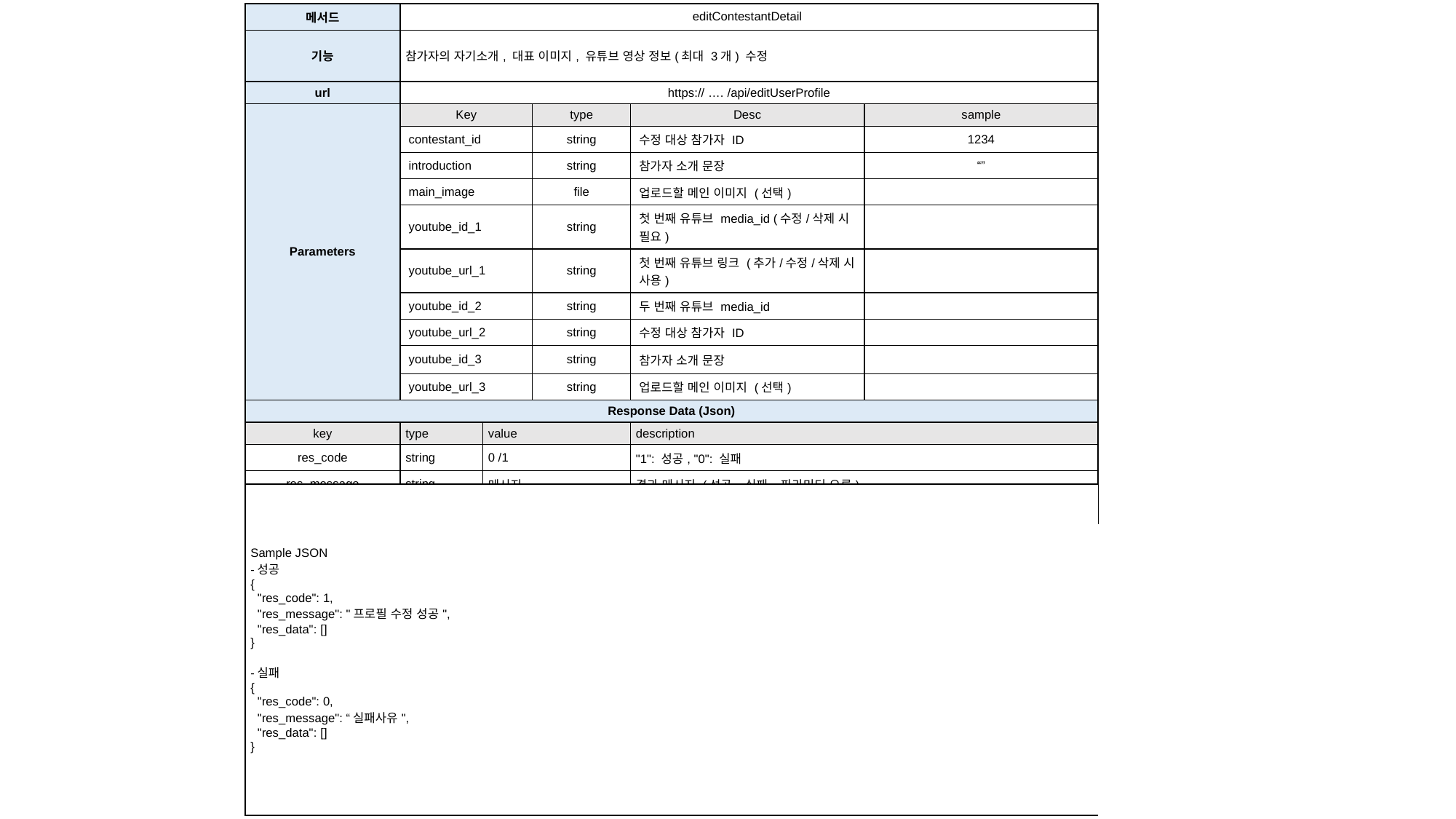

| 메서드 | editContestantDetail |  |  |  |  |
| --- | --- | --- | --- | --- | --- |
| 기능 | 참가자의 자기소개, 대표 이미지, 유튜브 영상 정보(최대 3개) 수정 |  |  |  |  |
| url | https:// …. /api/editUserProfile |  |  |  |  |
| Parameters | Key | type | type | Desc | sample |
|  | contestant\_id |  | string | 수정 대상 참가자 ID | 1234 |
|  | introduction |  | string | 참가자 소개 문장 | “” |
|  | main\_image |  | file | 업로드할 메인 이미지 (선택) |  |
|  | youtube\_id\_1 |  | string | 첫 번째 유튜브 media\_id (수정/삭제 시 필요) |  |
|  | youtube\_url\_1 |  | string | 첫 번째 유튜브 링크 (추가/수정/삭제 시 사용) |  |
|  | youtube\_id\_2 |  | string | 두 번째 유튜브 media\_id |  |
|  | youtube\_url\_2 |  | string | 수정 대상 참가자 ID |  |
|  | youtube\_id\_3 |  | string | 참가자 소개 문장 |  |
|  | youtube\_url\_3 |  | string | 업로드할 메인 이미지 (선택) |  |
| Response Data (Json) |  |  |  |  |  |
| key | type | value |  | description |  |
| res\_code | string | 0 /1 |  | "1": 성공, "0": 실패 |  |
| res\_message | string | 메시지 |  | 결과 메시지 (성공, 실패, 파라미터 오류) |  |
| res\_data | object |  |  | {} 빈 객체 |  |
| Sample JSON -성공 { "res\_code": 1, "res\_message": "프로필 수정 성공", "res\_data": [] } -실패 { "res\_code": 0, "res\_message": “실패사유", "res\_data": [] } |
| --- |